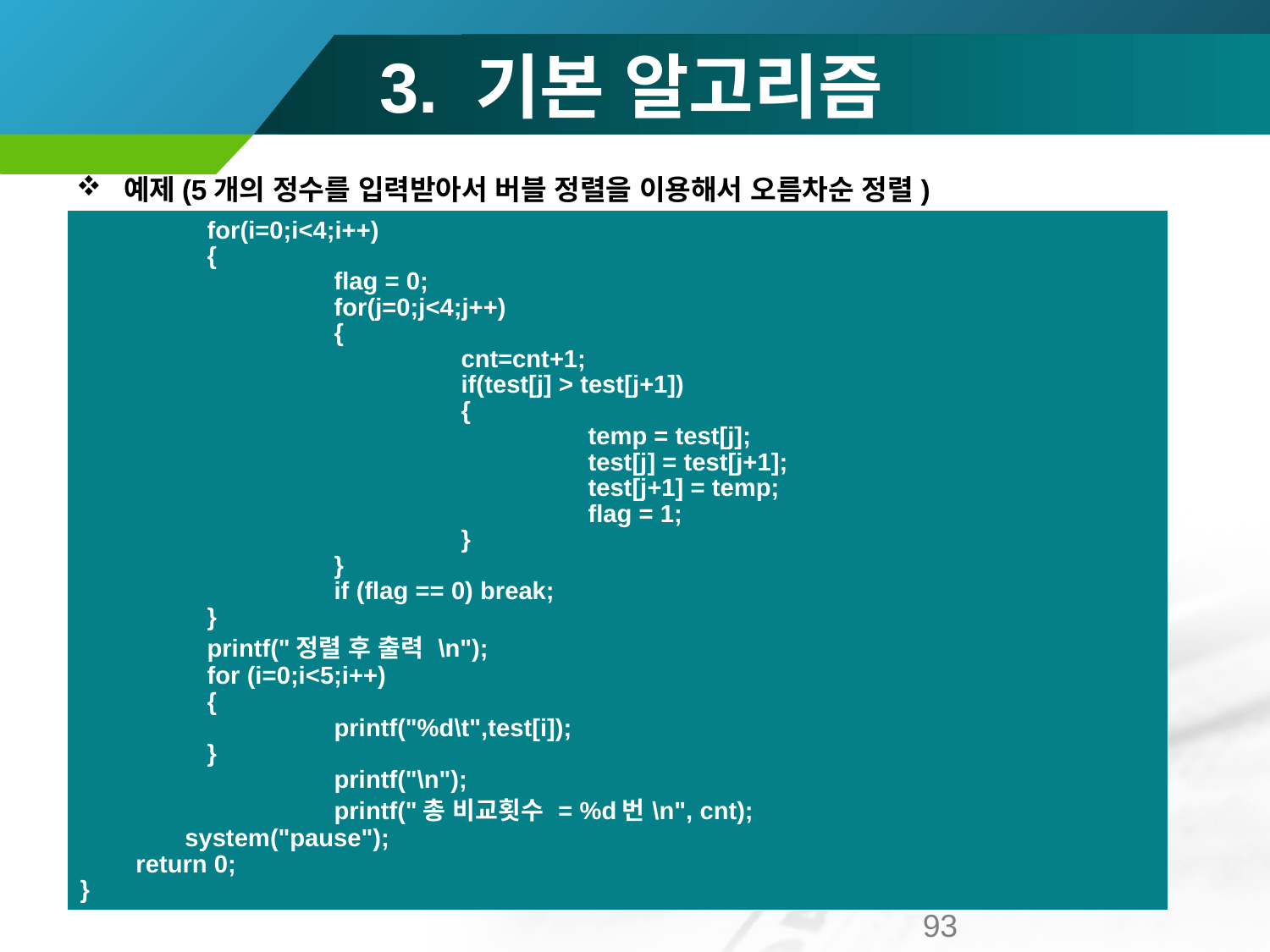

# 3. 기본 알고리즘
예제(5개의 정수를 입력받아서 버블 정렬을 이용해서 오름차순 정렬)
| for(i=0;i<4;i++) { flag = 0; for(j=0;j<4;j++) { cnt=cnt+1; if(test[j] > test[j+1]) { temp = test[j]; test[j] = test[j+1]; test[j+1] = temp; flag = 1; } } if (flag == 0) break; } printf("정렬 후 출력 \n"); for (i=0;i<5;i++) { printf("%d\t",test[i]); } printf("\n"); printf("총 비교횟수 = %d번\n", cnt); system("pause"); return 0; } |
| --- |
93